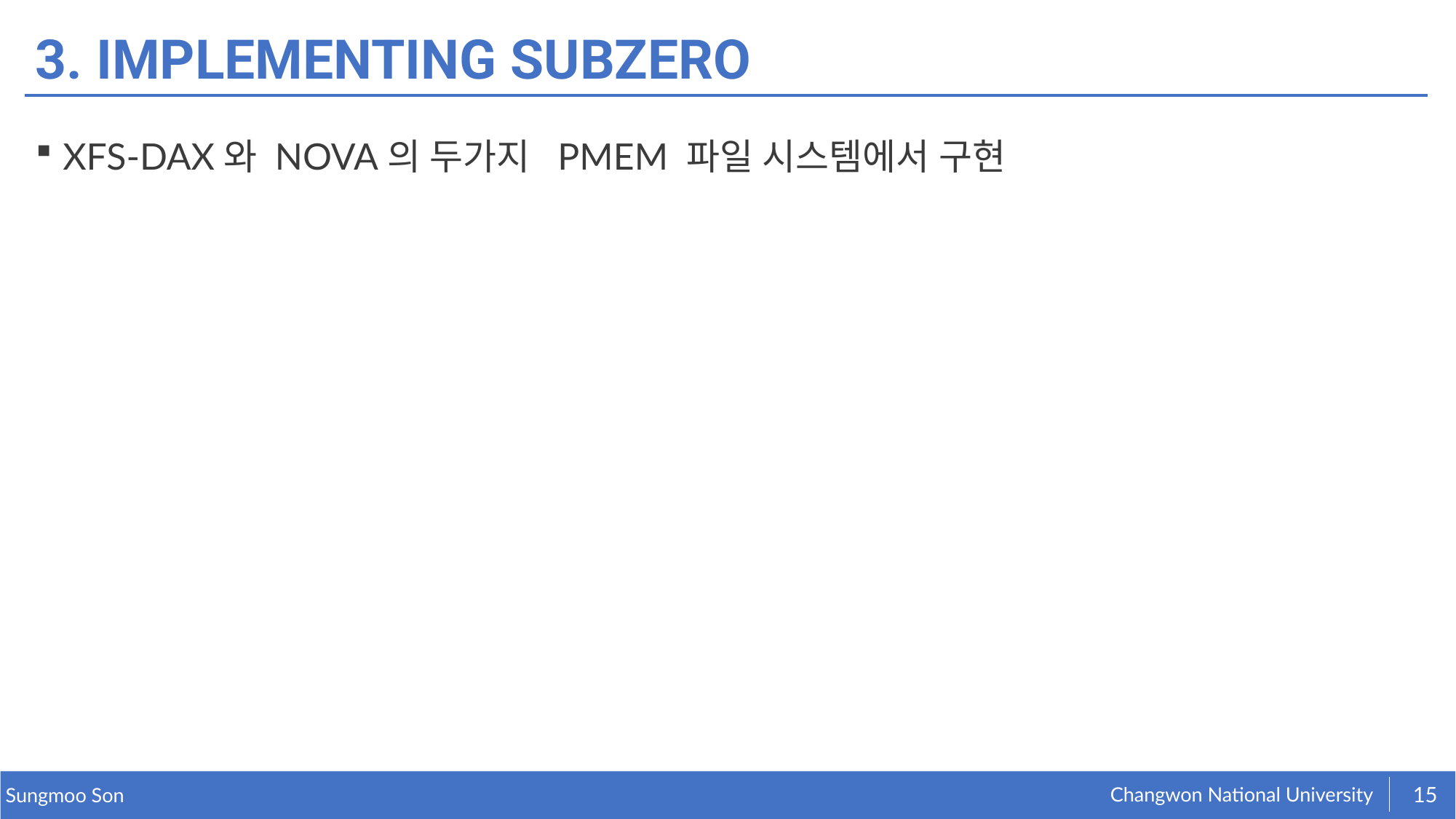

# 3. IMPLEMENTING SUBZERO
XFS-DAX와 NOVA의 두가지  PMEM 파일 시스템에서 구현

15